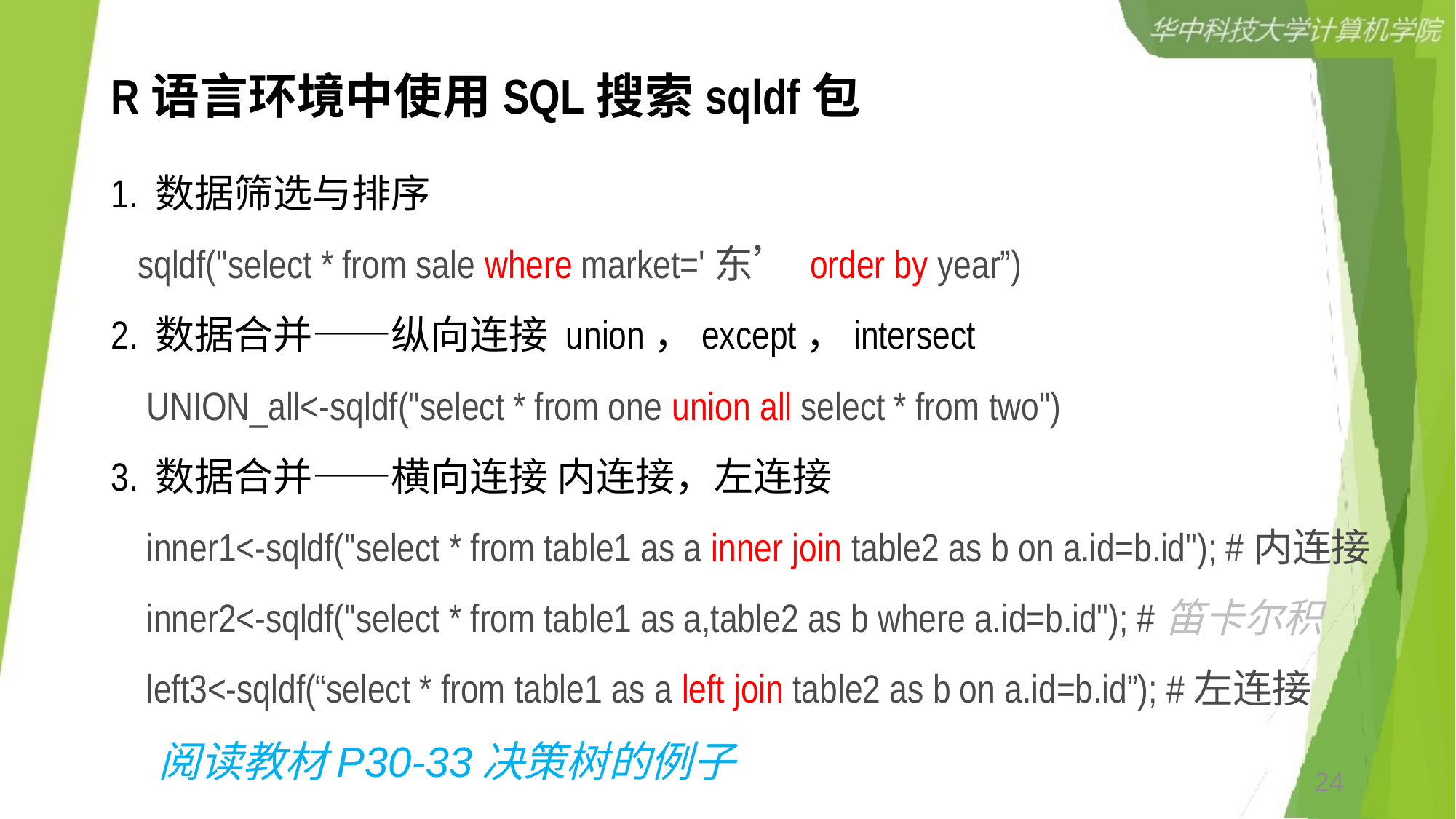

# R语言环境中使用SQL搜索sqldf包
1. 数据筛选与排序
   sqldf("select * from sale where market='东’ order by year”)
2. 数据合并——纵向连接 union，except，intersect
    UNION_all<-sqldf("select * from one union all select * from two")
3. 数据合并——横向连接 内连接，左连接
    inner1<-sqldf("select * from table1 as a inner join table2 as b on a.id=b.id"); #内连接
    inner2<-sqldf("select * from table1 as a,table2 as b where a.id=b.id"); #笛卡尔积
    left3<-sqldf(“select * from table1 as a left join table2 as b on a.id=b.id”); #左连接
    阅读教材P30-33决策树的例子
24